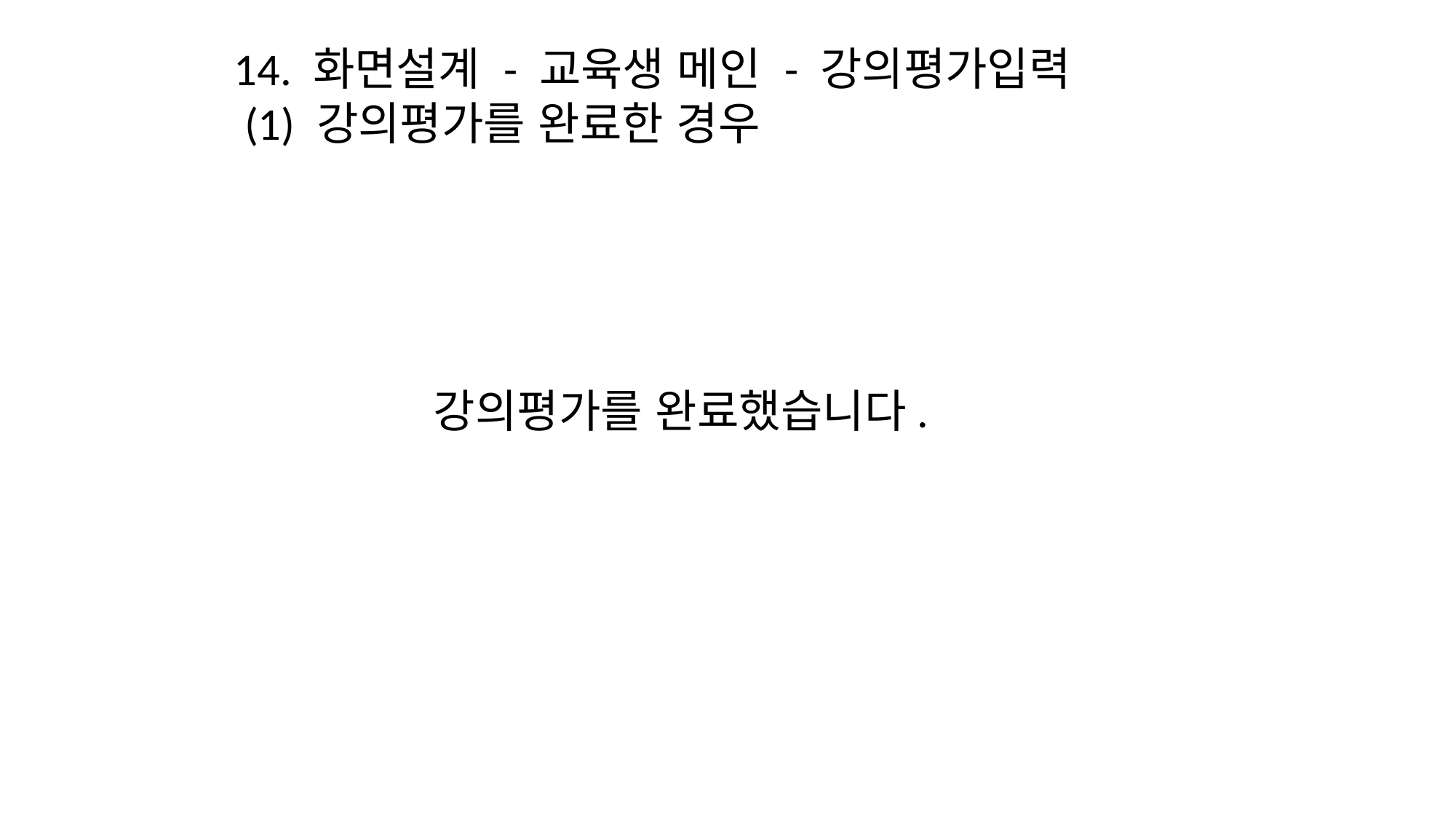

14. 화면설계 - 교육생 메인 - 강의평가입력
 (1) 강의평가를 완료한 경우
강의평가를 완료했습니다.